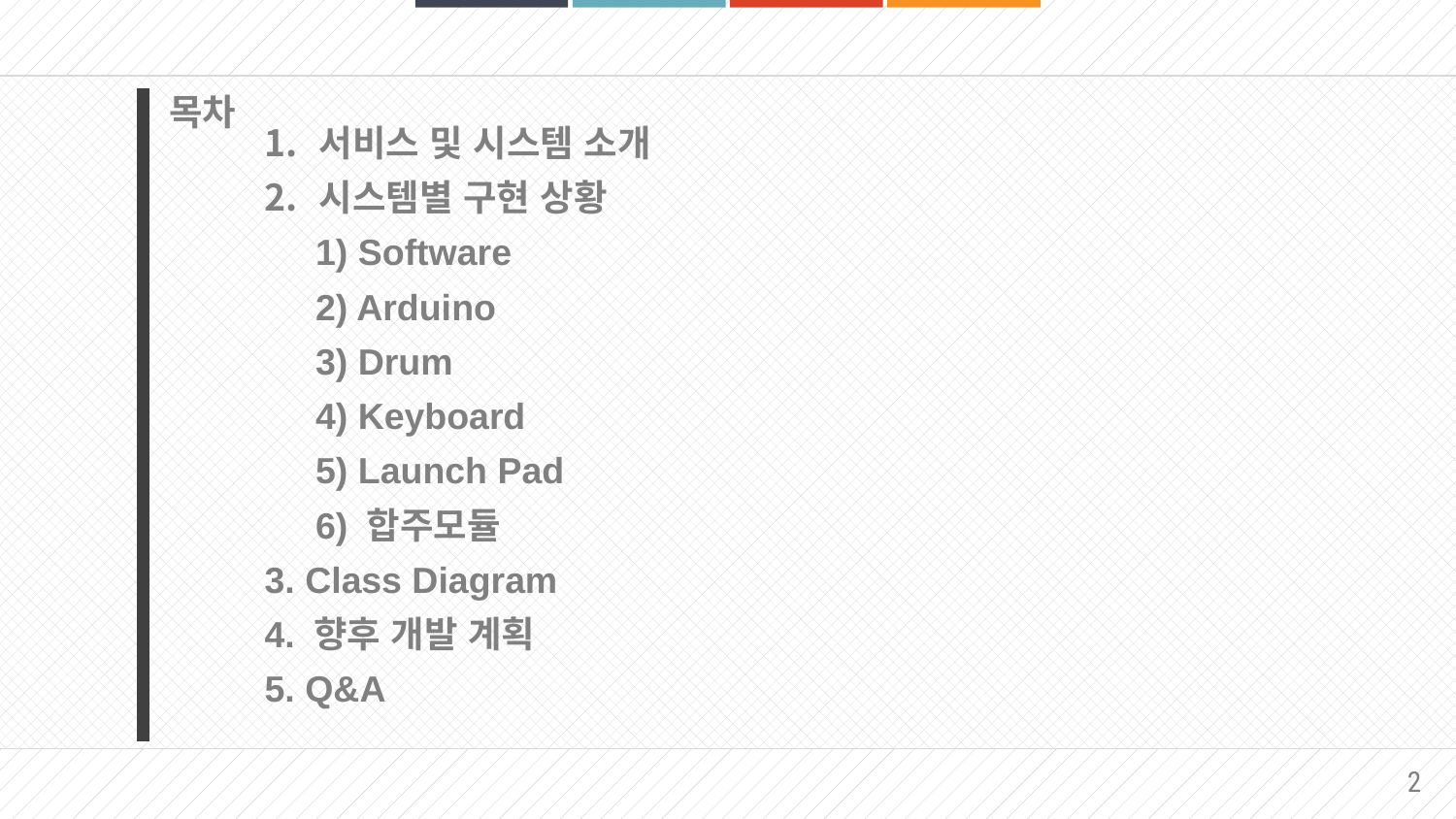

목차
서비스 및 시스템 소개
시스템별 구현 상황
     1) Software
     2) Arduino
     3) Drum
     4) Keyboard
     5) Launch Pad
     6) 합주모듈
3. Class Diagram
4. 향후 개발 계획
5. Q&A